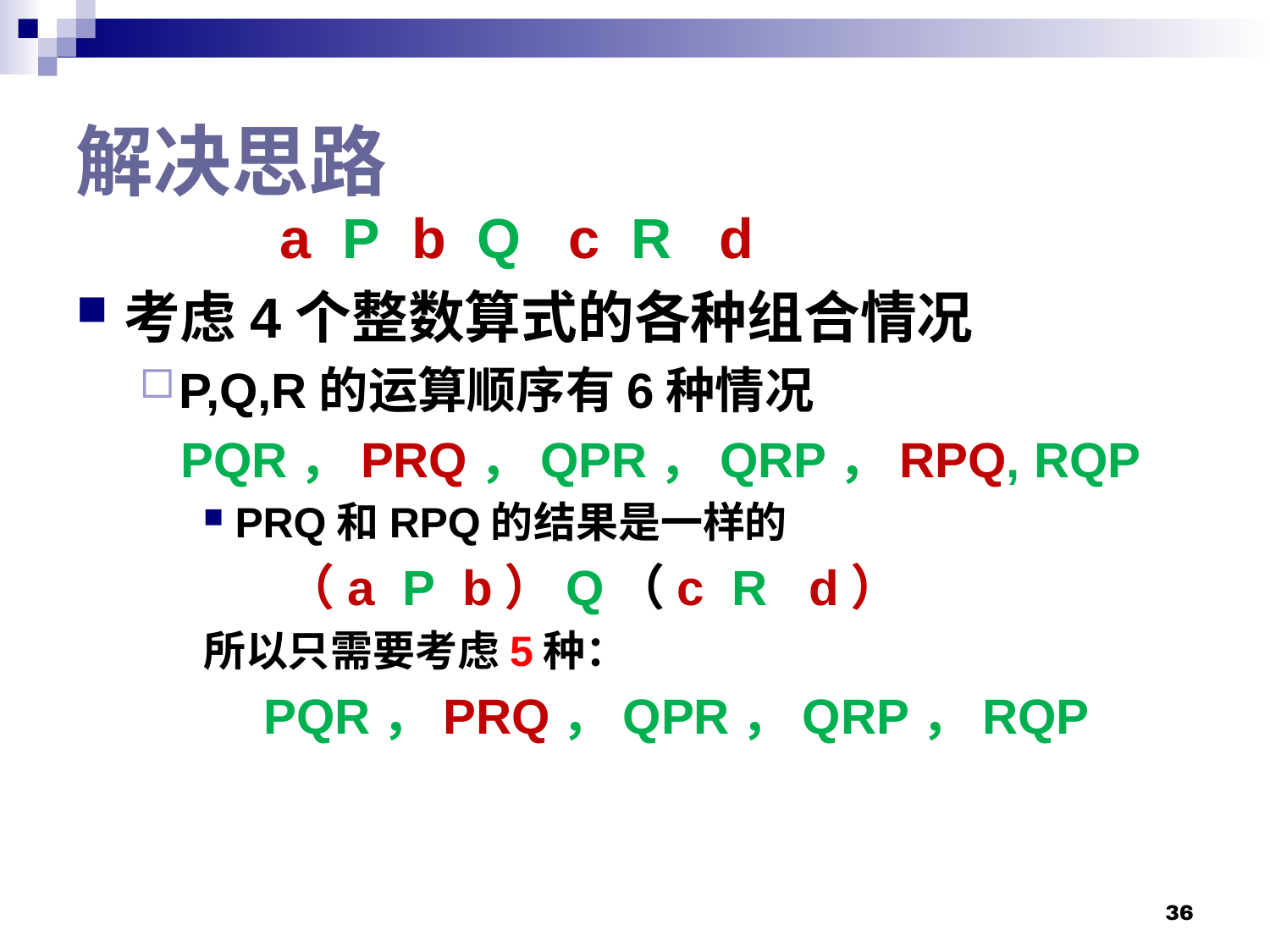

# 解决思路
             a  P  b  Q   c  R   d
考虑4个整数算式的各种组合情况
P,Q,R的运算顺序有6种情况
   PQR，PRQ，QPR，QRP，RPQ, RQP
PRQ和RPQ的结果是一样的
            （a  P  b）Q（c  R   d）
所以只需要考虑5种：
         PQR，PRQ，QPR，QRP，RQP

36